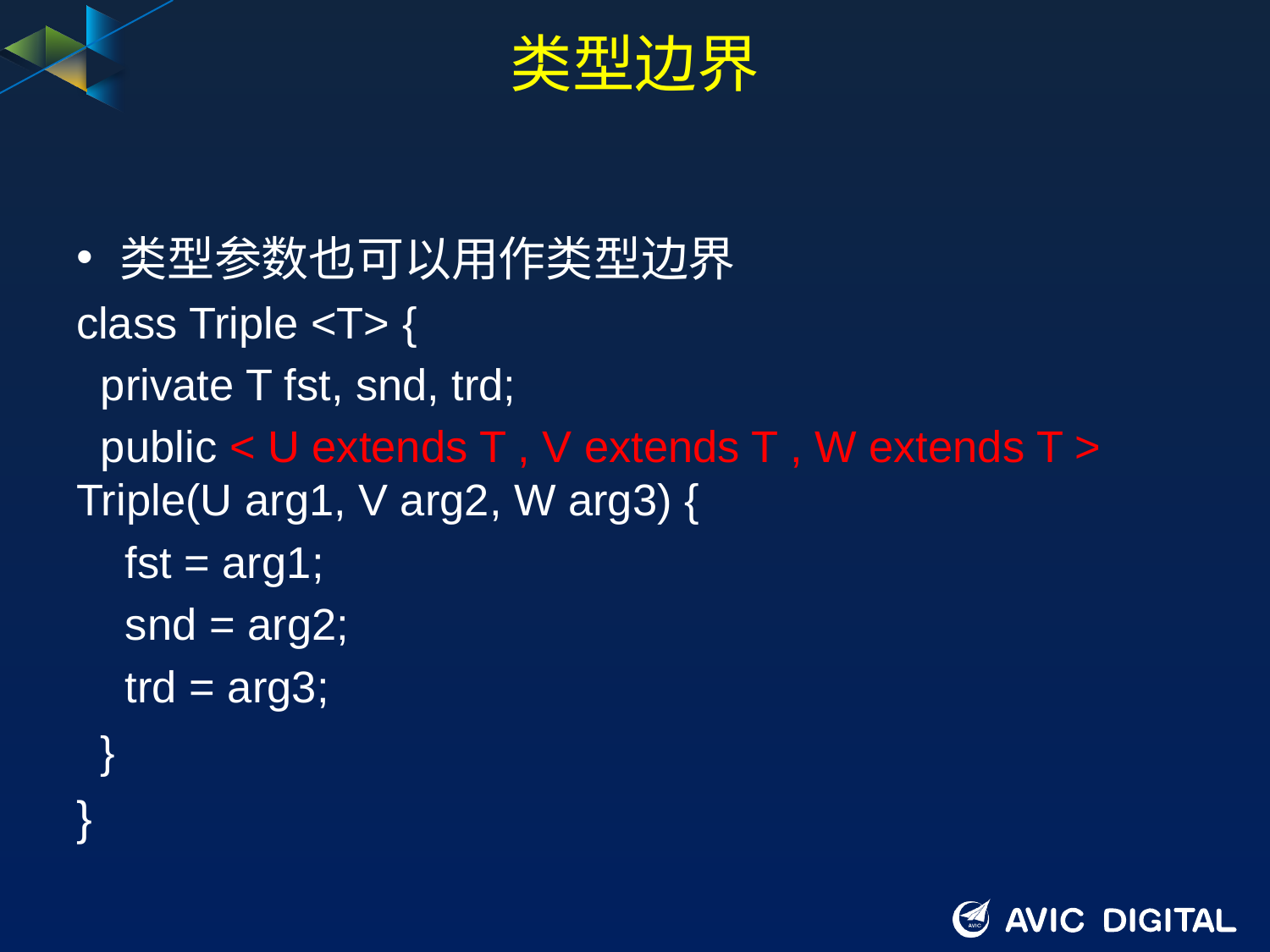

# 类型边界
类型参数也可以用作类型边界
class Triple <T> {
  private T fst, snd, trd;
  public < U extends T , V extends T , W extends T > Triple(U arg1, V arg2, W arg3) {
    fst = arg1;
    snd = arg2;
    trd = arg3;
  }
}